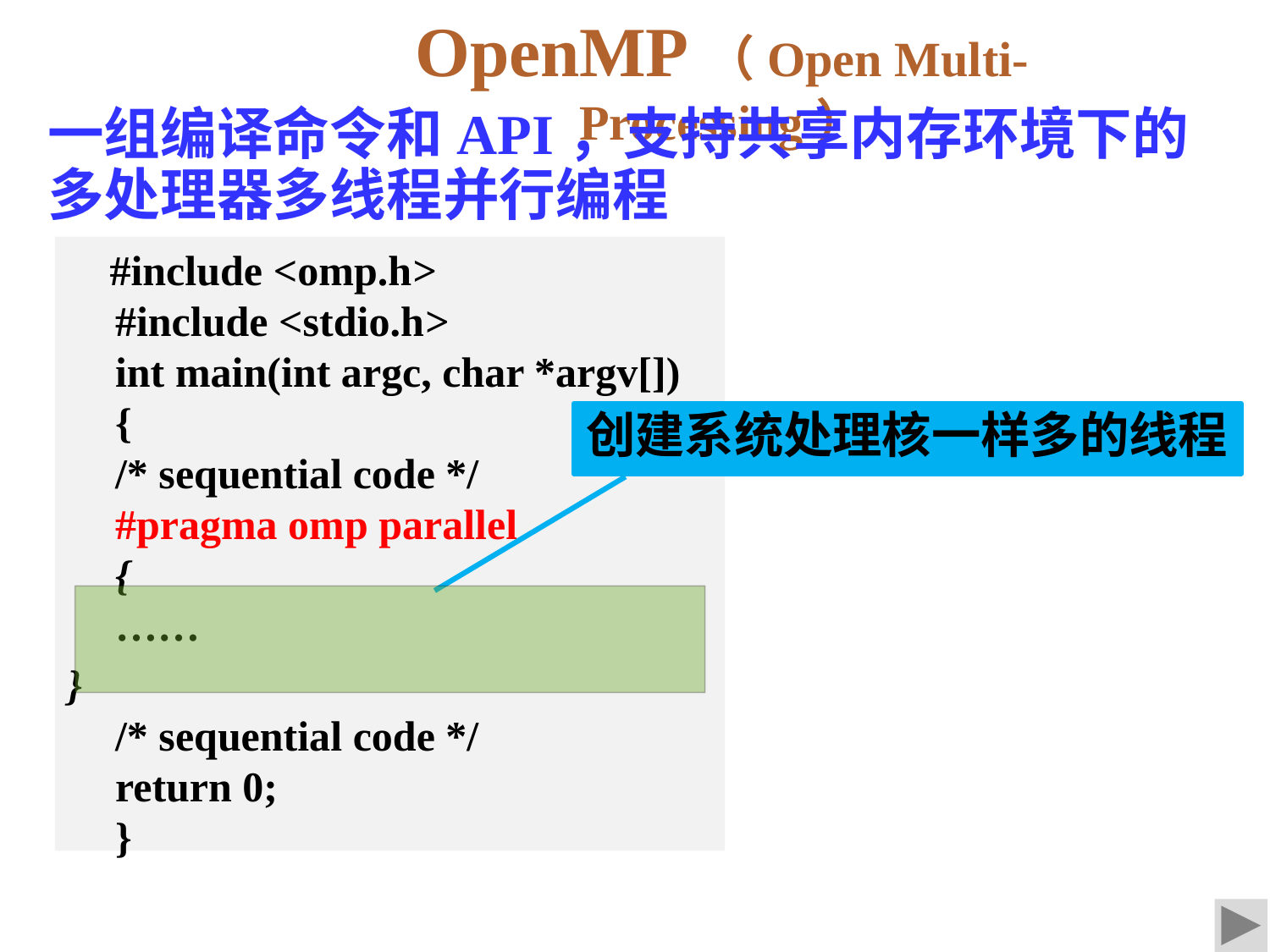

OpenMP（Open Multi-Processing）
一组编译命令和API，支持共享内存环境下的多处理器多线程并行编程
    #include <omp.h>
#include <stdio.h>
int main(int argc, char *argv[])
{
/* sequential code */
#pragma omp parallel
{
……
}
/* sequential code */
return 0;
}
创建系统处理核一样多的线程